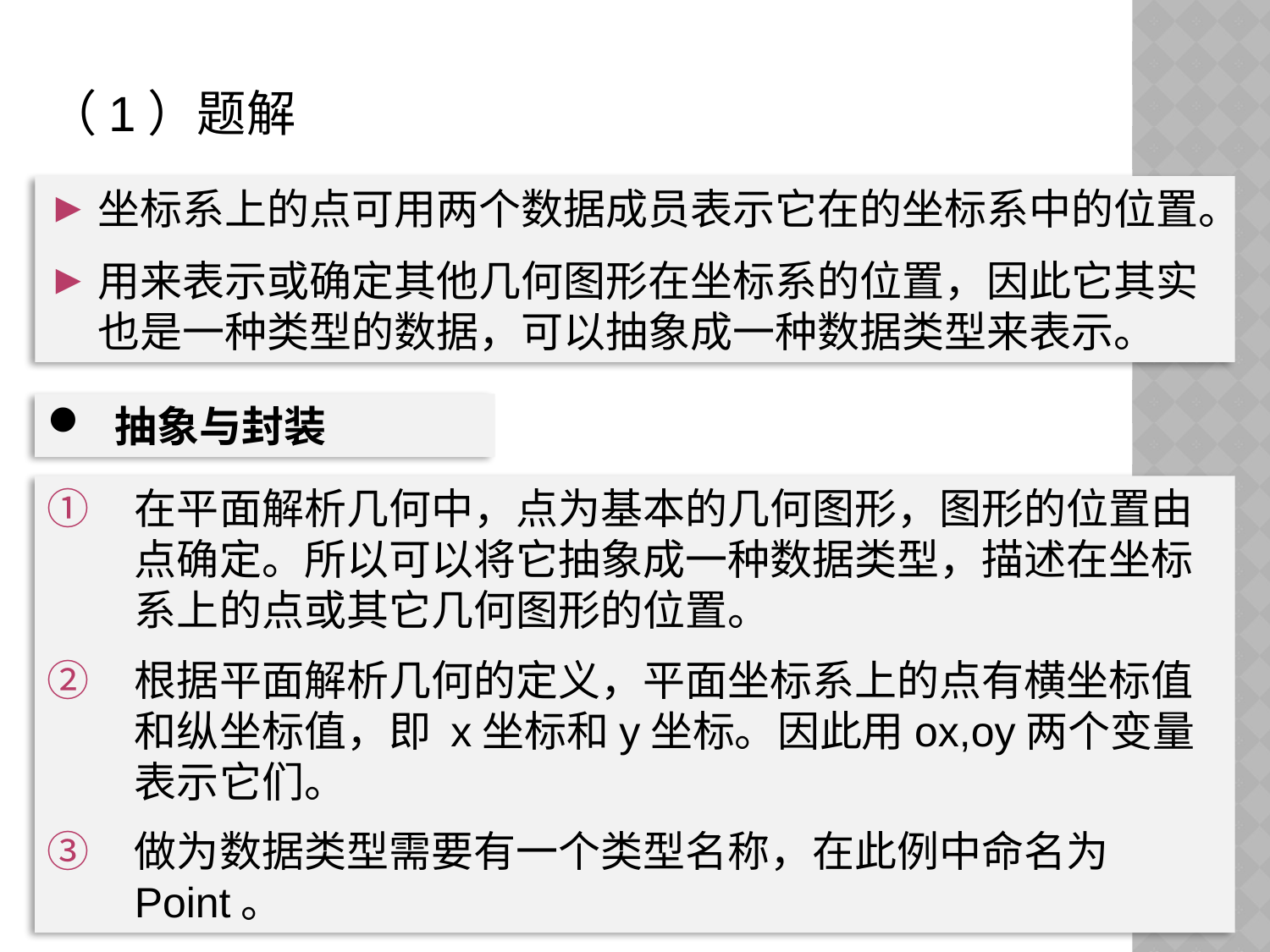

（1）题解
坐标系上的点可用两个数据成员表示它在的坐标系中的位置。
用来表示或确定其他几何图形在坐标系的位置，因此它其实也是一种类型的数据，可以抽象成一种数据类型来表示。
 抽象与封装
在平面解析几何中，点为基本的几何图形，图形的位置由点确定。所以可以将它抽象成一种数据类型，描述在坐标系上的点或其它几何图形的位置。
根据平面解析几何的定义，平面坐标系上的点有横坐标值和纵坐标值，即 x坐标和y坐标。因此用ox,oy两个变量表示它们。
做为数据类型需要有一个类型名称，在此例中命名为Point。